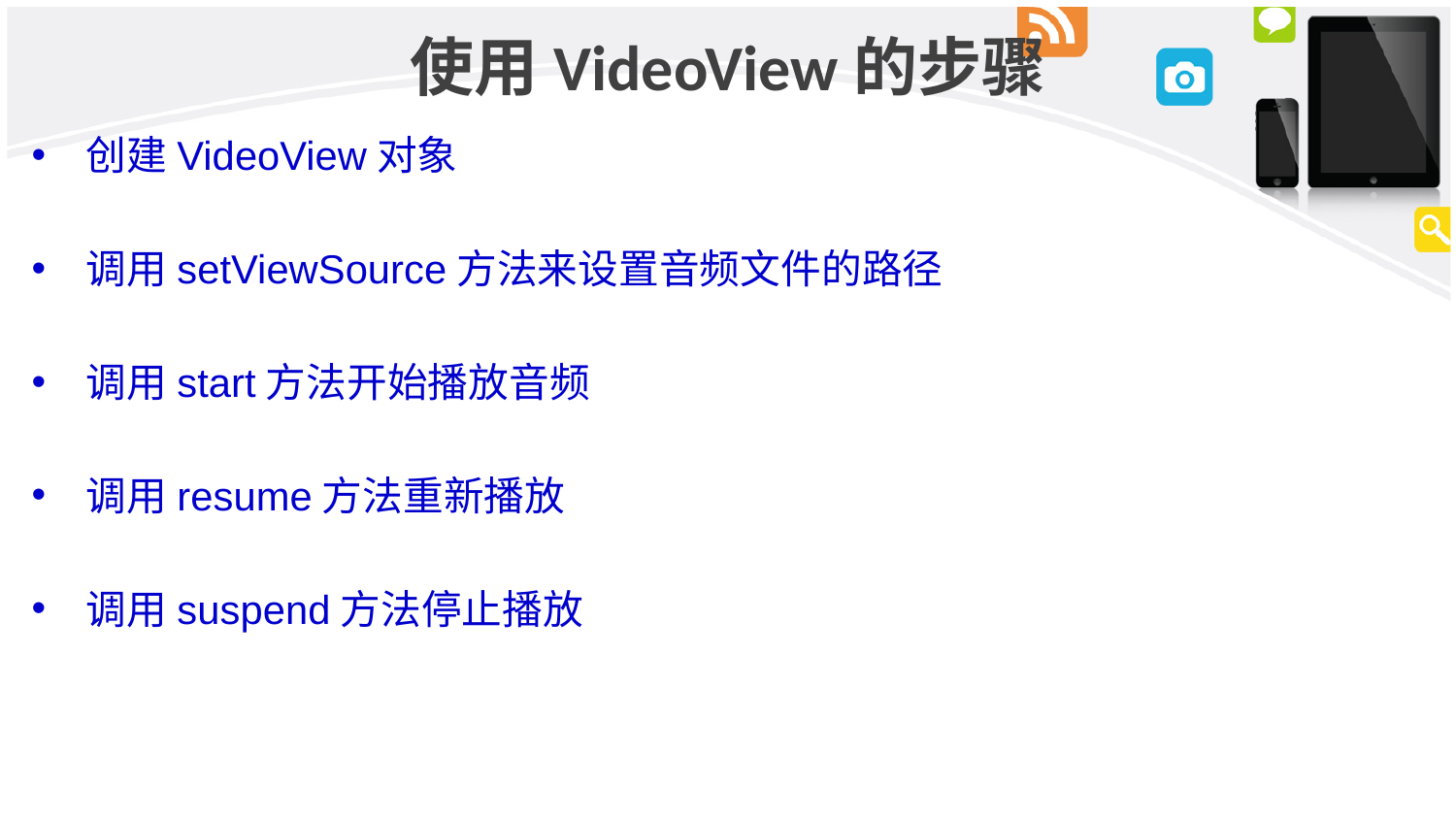

# 使用VideoView的步骤
创建VideoView对象

调用setViewSource方法来设置音频文件的路径

调用start方法开始播放音频

调用resume方法重新播放

调用suspend方法停止播放